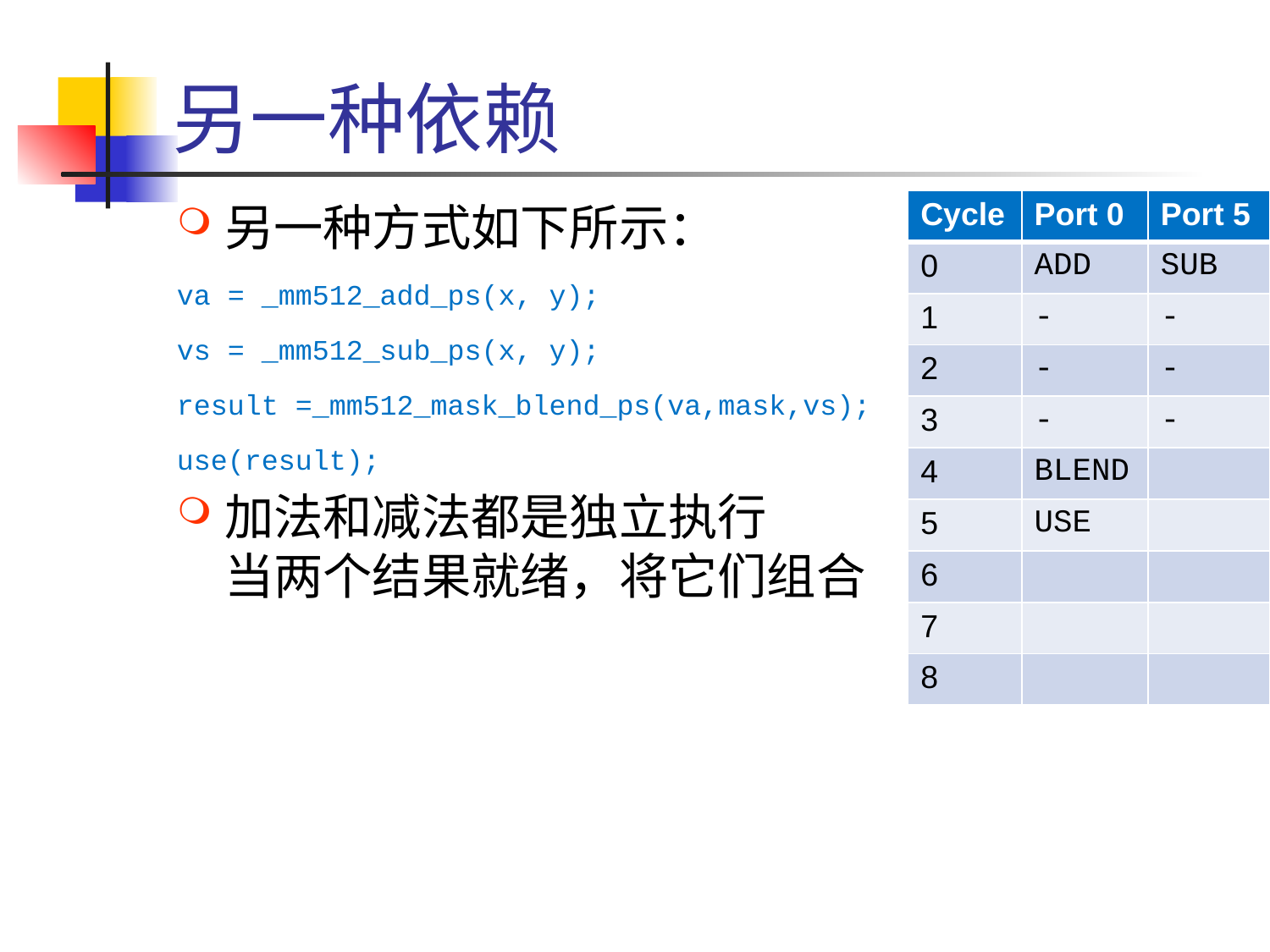

# 另一种依赖
另一种方式如下所示：
va = _mm512_add_ps(x, y);
vs = _mm512_sub_ps(x, y);
result =_mm512_mask_blend_ps(va,mask,vs);
use(result);
加法和减法都是独立执行
当两个结果就绪，将它们组合
| Cycle | Port 0 | Port 5 |
| --- | --- | --- |
| 0 | ADD | SUB |
| 1 | - | - |
| 2 | - | - |
| 3 | - | - |
| 4 | BLEND |  |
| 5 | USE |  |
| 6 |  |  |
| 7 |  |  |
| 8 |  |  |